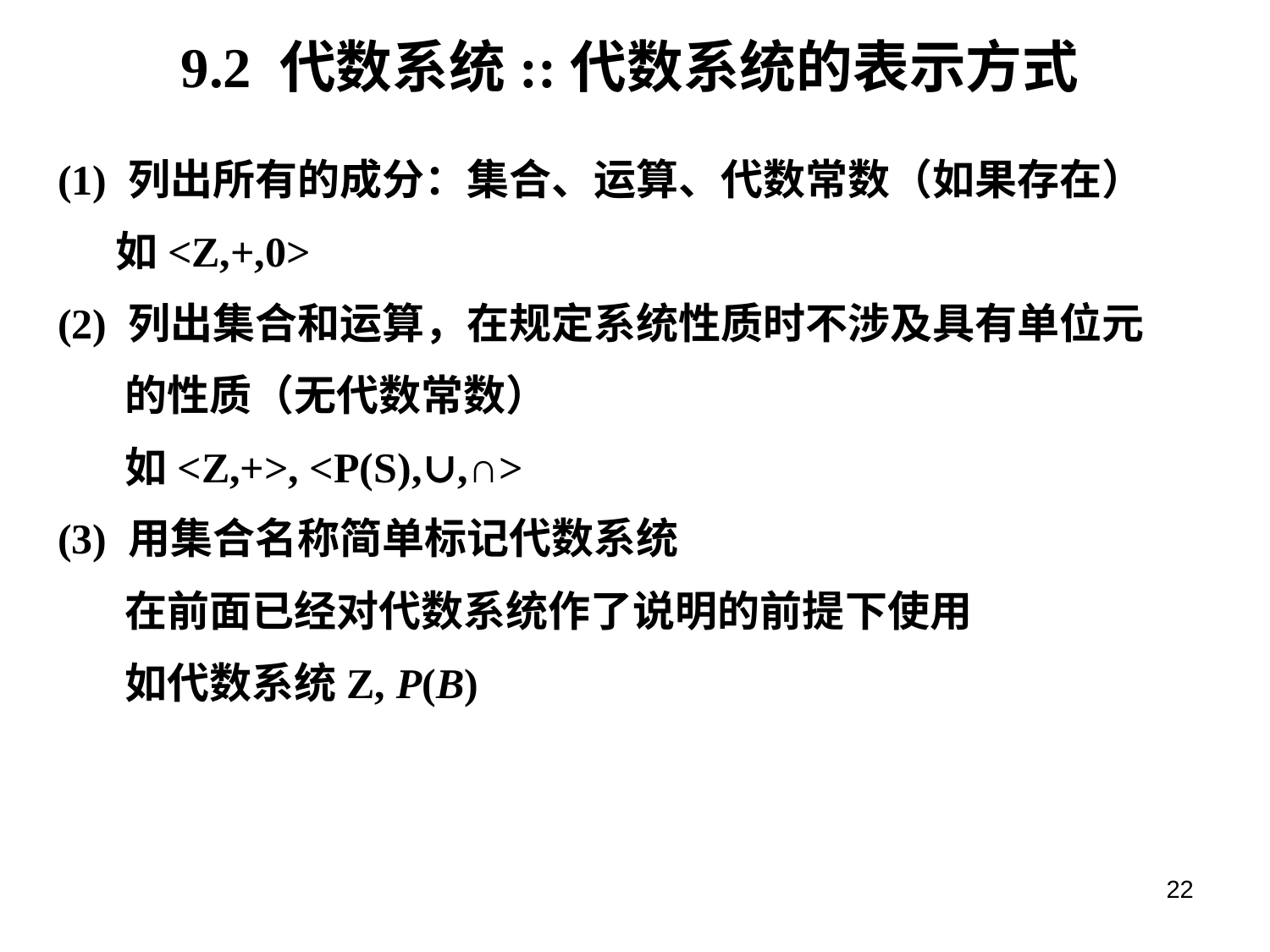

# 9.2 代数系统::代数系统的表示方式
(1) 列出所有的成分：集合、运算、代数常数（如果存在）
     如<Z,+,0>
(2) 列出集合和运算，在规定系统性质时不涉及具有单位元
      的性质（无代数常数）
	 如<Z,+>, <P(S),∪,∩>
(3) 用集合名称简单标记代数系统
	 在前面已经对代数系统作了说明的前提下使用
	 如代数系统Z, P(B)
22